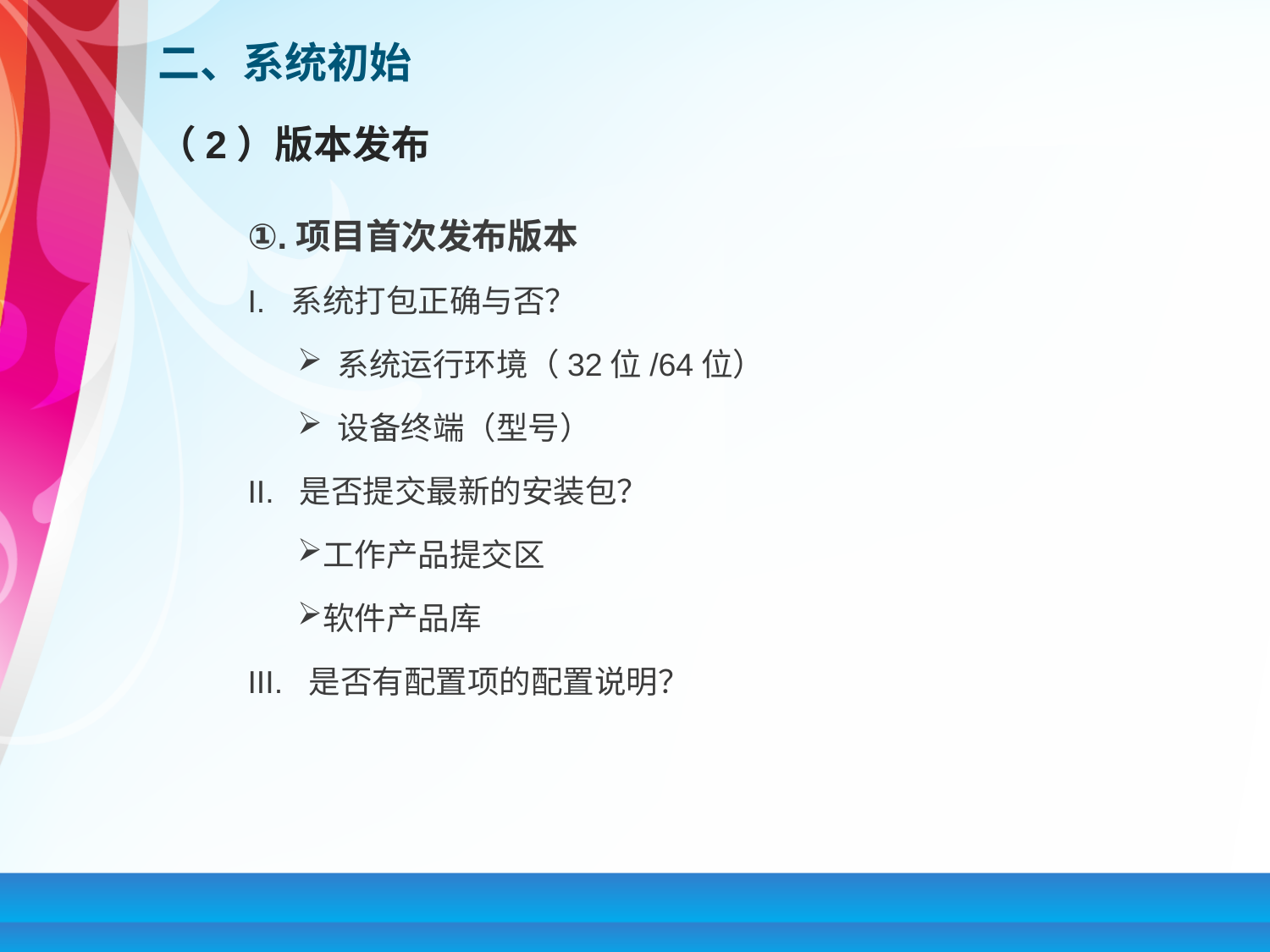

# 二、系统初始
（2）版本发布
①.项目首次发布版本
I.  系统打包正确与否？
 系统运行环境（32位/64位）
 设备终端（型号）
II.  是否提交最新的安装包？
工作产品提交区
软件产品库
III.  是否有配置项的配置说明？